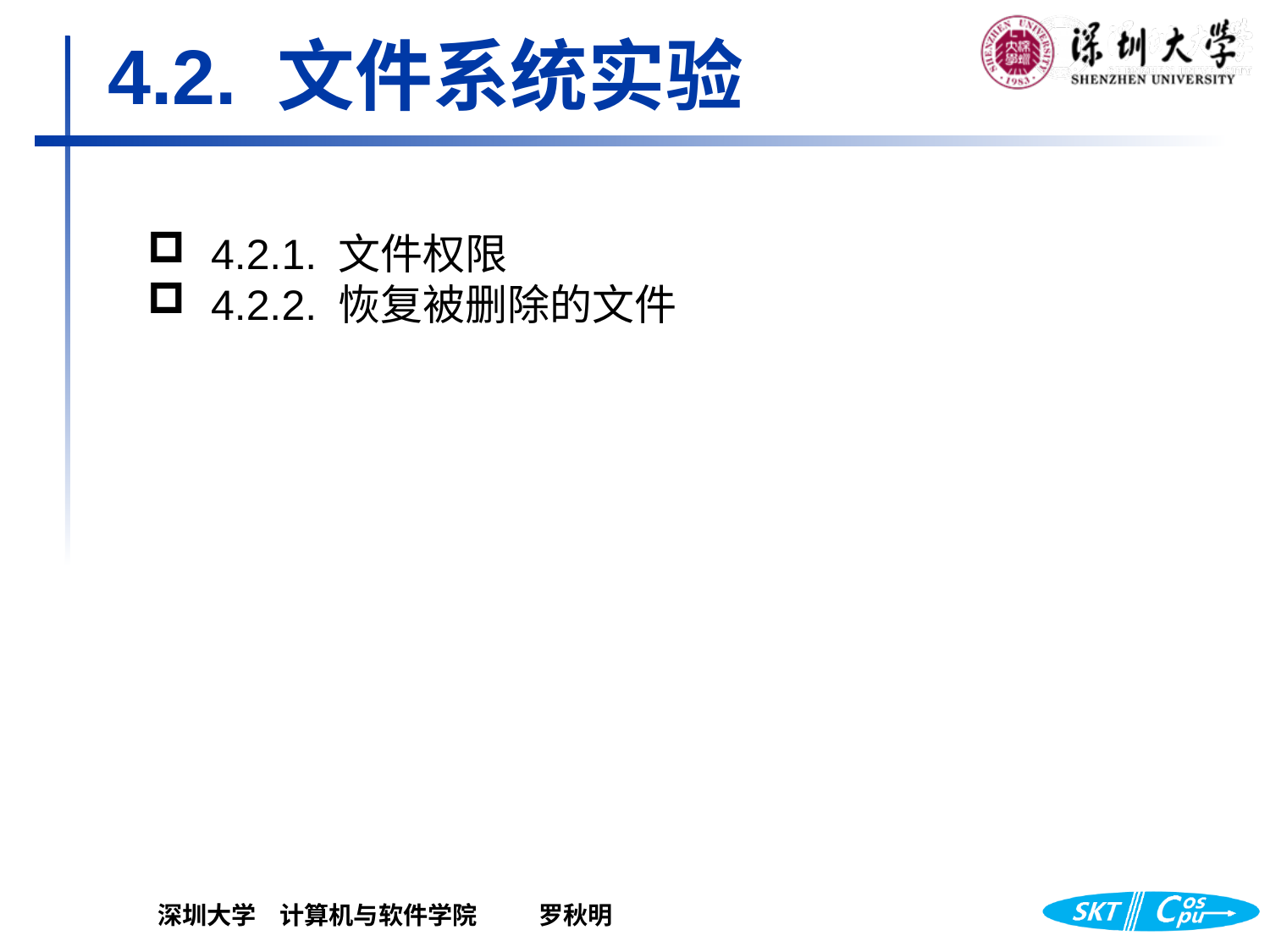

# 4.2. 文件系统实验
4.2.1.	文件权限
4.2.2.	恢复被删除的文件